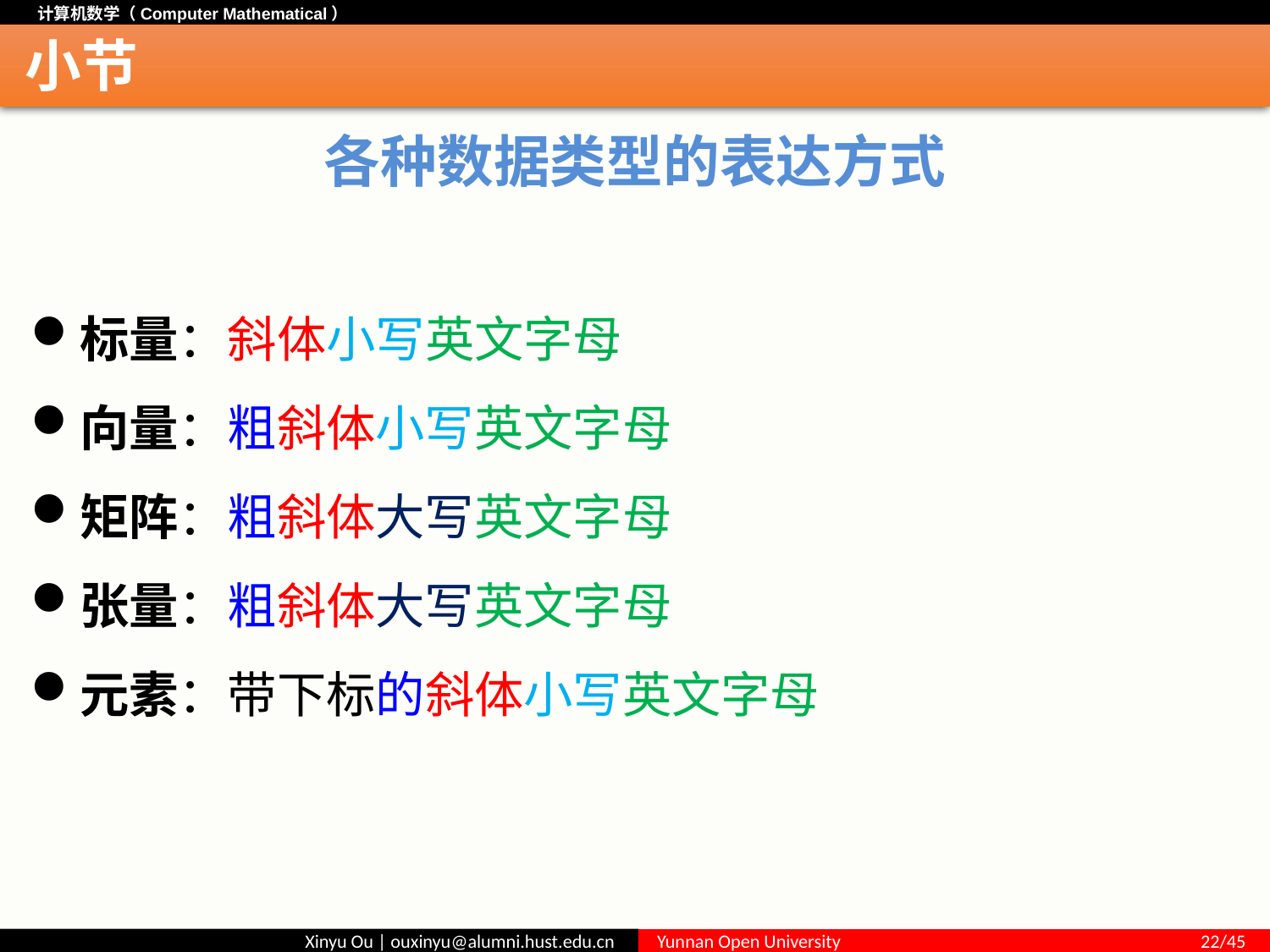

# 小节
各种数据类型的表达方式
标量：斜体小写英文字母
向量：粗斜体小写英文字母
矩阵：粗斜体大写英文字母
张量：粗斜体大写英文字母
元素：带下标的斜体小写英文字母